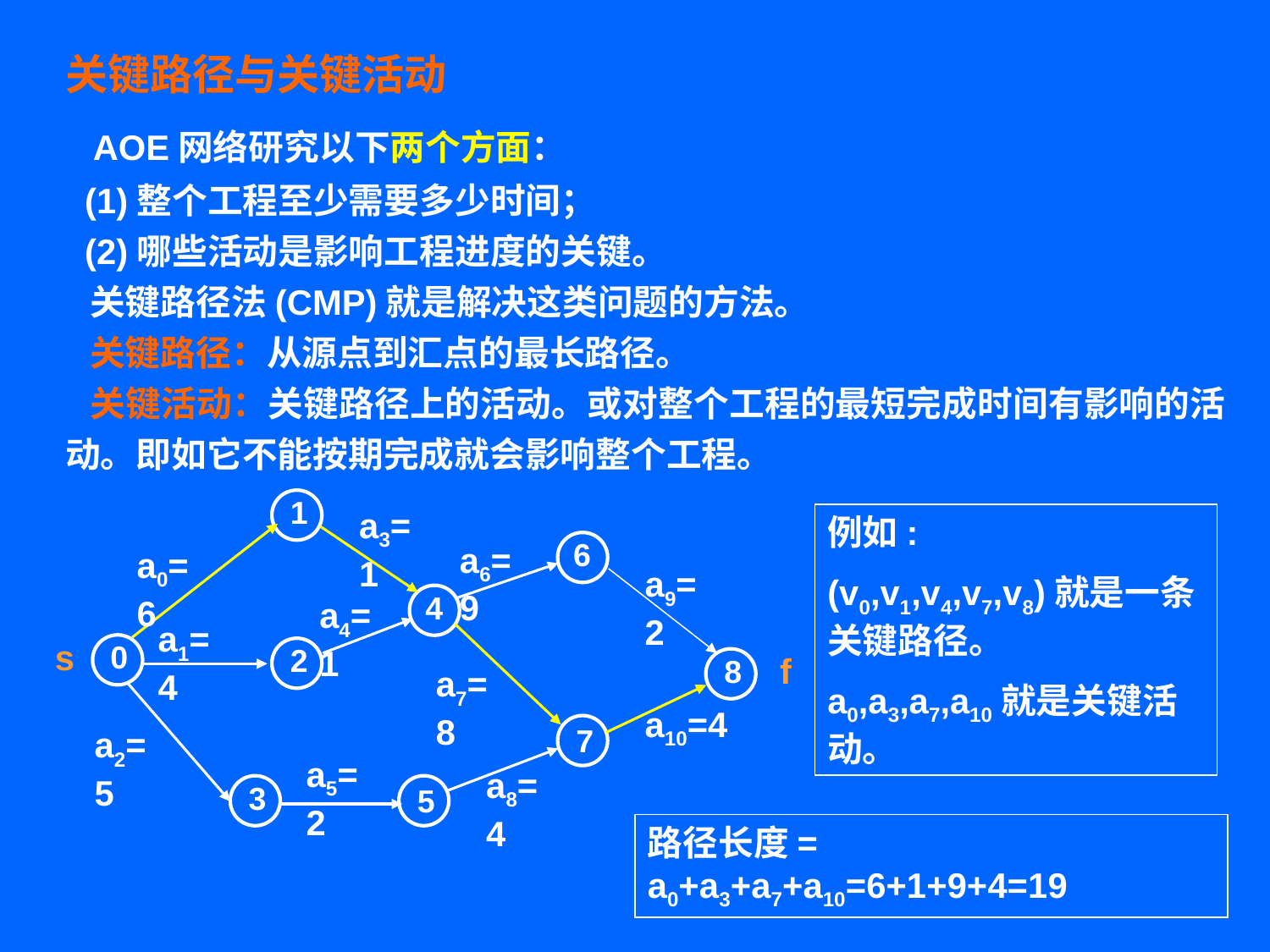

关键路径与关键活动
  AOE网络研究以下两个方面：
  (1)整个工程至少需要多少时间；
  (2)哪些活动是影响工程进度的关键。
  关键路径法(CMP)就是解决这类问题的方法。
  关键路径：从源点到汇点的最长路径。
  关键活动：关键路径上的活动。或对整个工程的最短完成时间有影响的活动。即如它不能按期完成就会影响整个工程。
1

a3=1

6
a6=9

a0=6
a9=2

4

a4=1
a1=4

s
0
2

f
8

a7=8

a10=4
7

a2=5
a5=2

a8=4
3
5

例如:
(v0,v1,v4,v7,v8)就是一条关键路径。
a0,a3,a7,a10就是关键活动。
路径长度= a0+a3+a7+a10=6+1+9+4=19